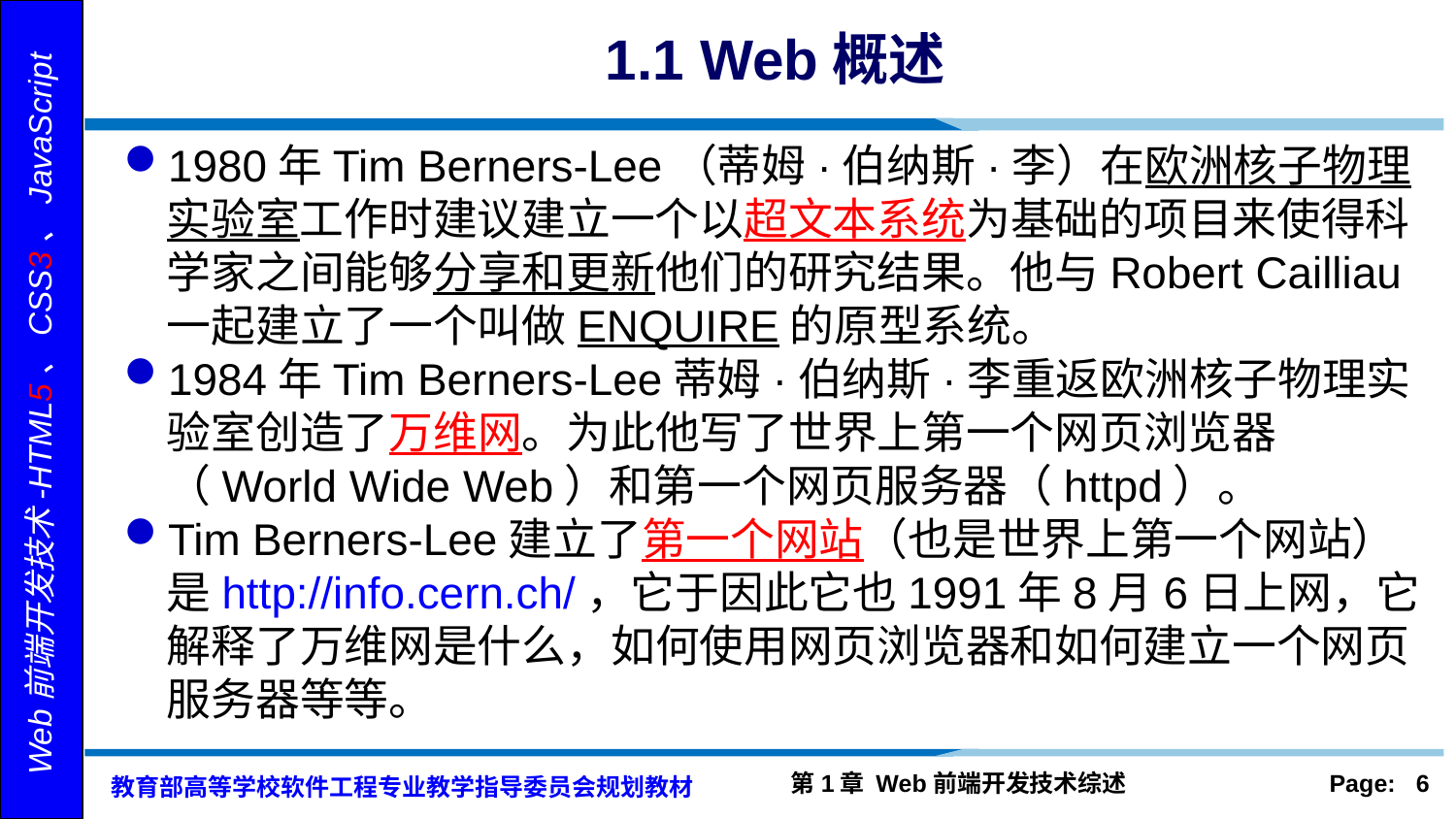

# 1.1 Web概述
1980年Tim Berners-Lee（蒂姆·伯纳斯·李）在欧洲核子物理实验室工作时建议建立一个以超文本系统为基础的项目来使得科学家之间能够分享和更新他们的研究结果。他与Robert Cailliau一起建立了一个叫做ENQUIRE的原型系统。
1984年Tim Berners-Lee蒂姆·伯纳斯·李重返欧洲核子物理实验室创造了万维网。为此他写了世界上第一个网页浏览器（World Wide Web）和第一个网页服务器（httpd）。
Tim Berners-Lee建立了第一个网站（也是世界上第一个网站）是http://info.cern.ch/，它于因此它也1991年8月6日上网，它解释了万维网是什么，如何使用网页浏览器和如何建立一个网页服务器等等。